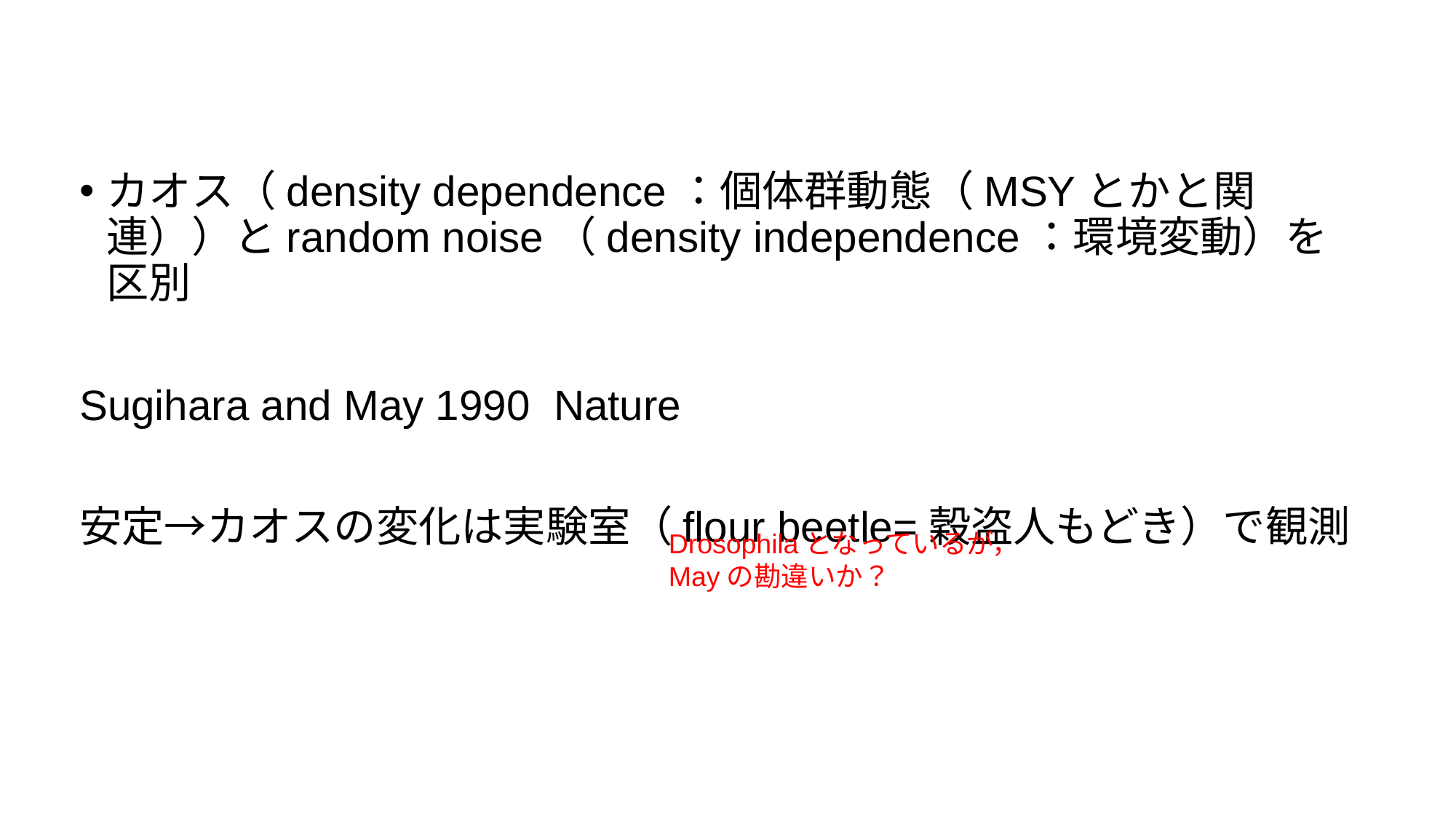

カオス（density dependence：個体群動態（MSYとかと関連））とrandom noise（density independence：環境変動）を区別

Sugihara and May 1990  Nature

安定→カオスの変化は実験室（flour beetle=穀盗人もどき）で観測
Drosophilaとなっているが，Mayの勘違いか？